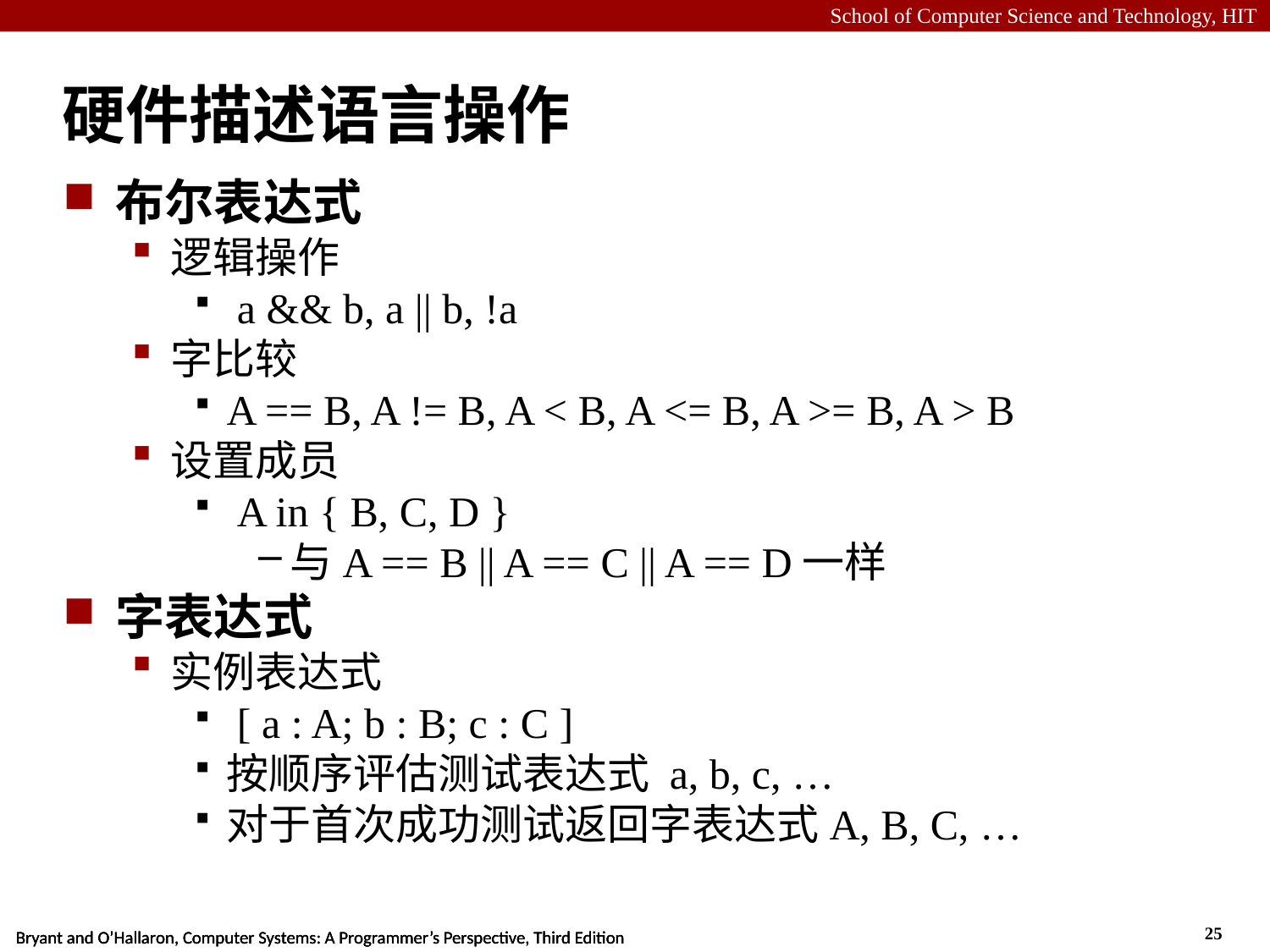

# 硬件描述语言操作
布尔表达式
逻辑操作
 a && b, a || b, !a
字比较
A == B, A != B, A < B, A <= B, A >= B, A > B
设置成员
 A in { B, C, D }
与A == B || A == C || A == D一样
字表达式
实例表达式
 [ a : A; b : B; c : C ]
按顺序评估测试表达式 a, b, c, …
对于首次成功测试返回字表达式A, B, C, …